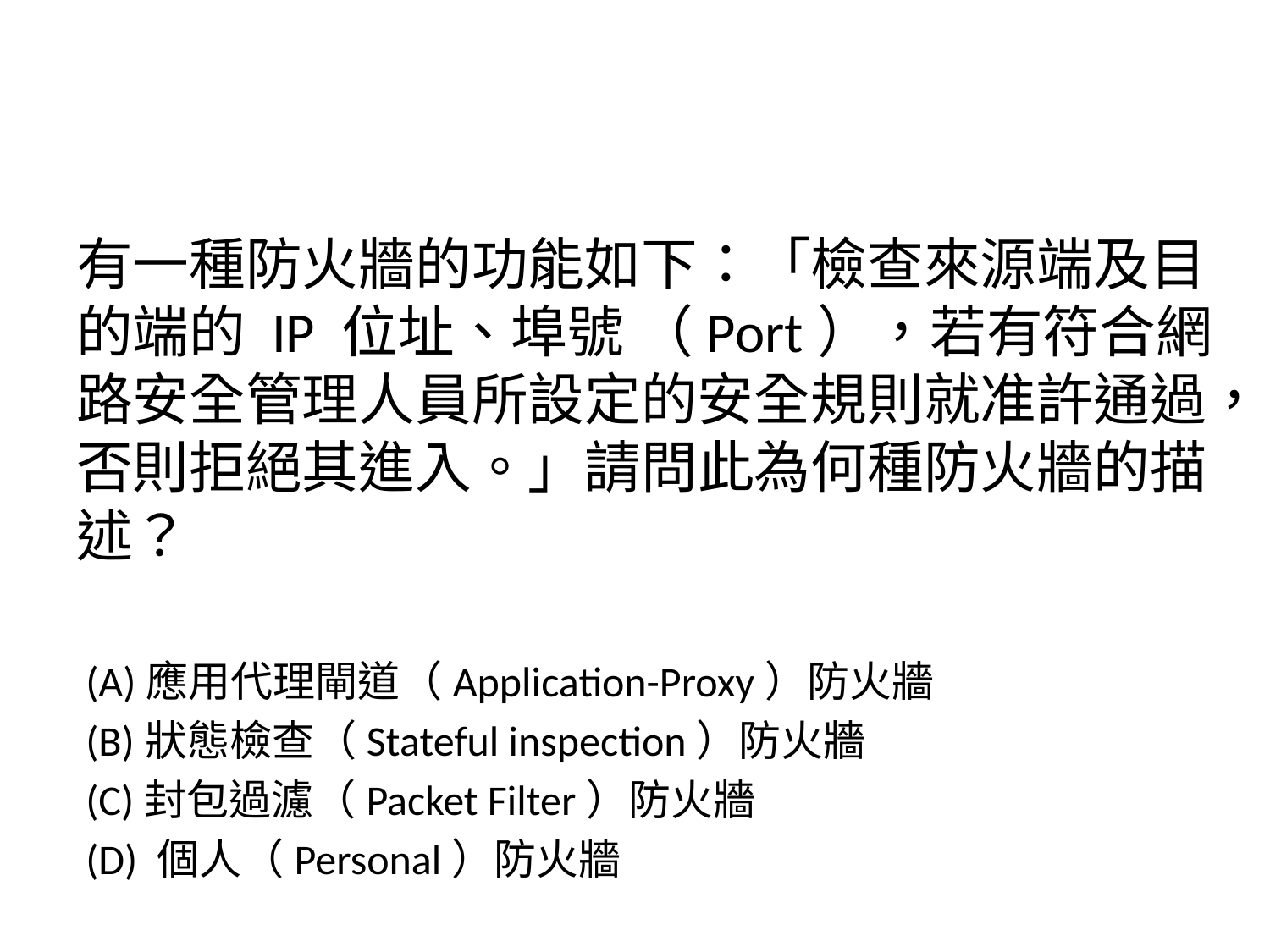

有一種防火牆的功能如下：「檢查來源端及目的端的 IP 位址、埠號 （Port），若有符合網路安全管理人員所設定的安全規則就准許通過，否則拒絕其進入。」請問此為何種防火牆的描述？

 (A)應用代理閘道（Application-Proxy）防火牆
 (B)狀態檢查（Stateful inspection）防火牆
 (C)封包過濾（Packet Filter）防火牆
 (D) 個人（Personal）防火牆